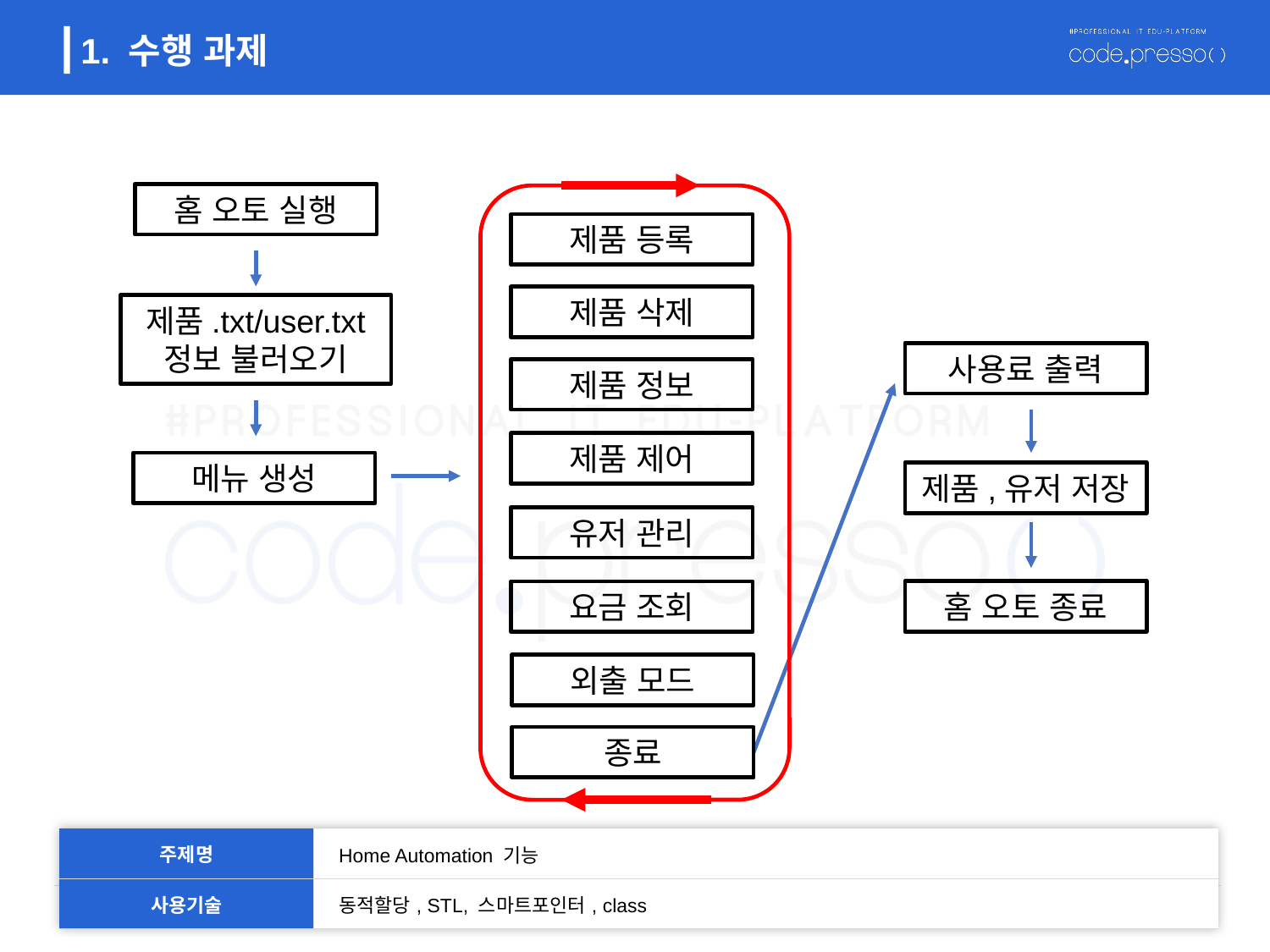

1. 수행 과제
홈 오토 실행

제품 등록
제품 삭제
제품.txt/user.txt
정보 불러오기
사용료 출력
제품 정보
제품 제어
메뉴 생성
제품,유저 저장
유저 관리
홈 오토 종료
요금 조회
외출 모드
종료
| 주제명 | Home Automation 기능 |
| --- | --- |
| 사용기술 | 동적할당, STL, 스마트포인터, class |